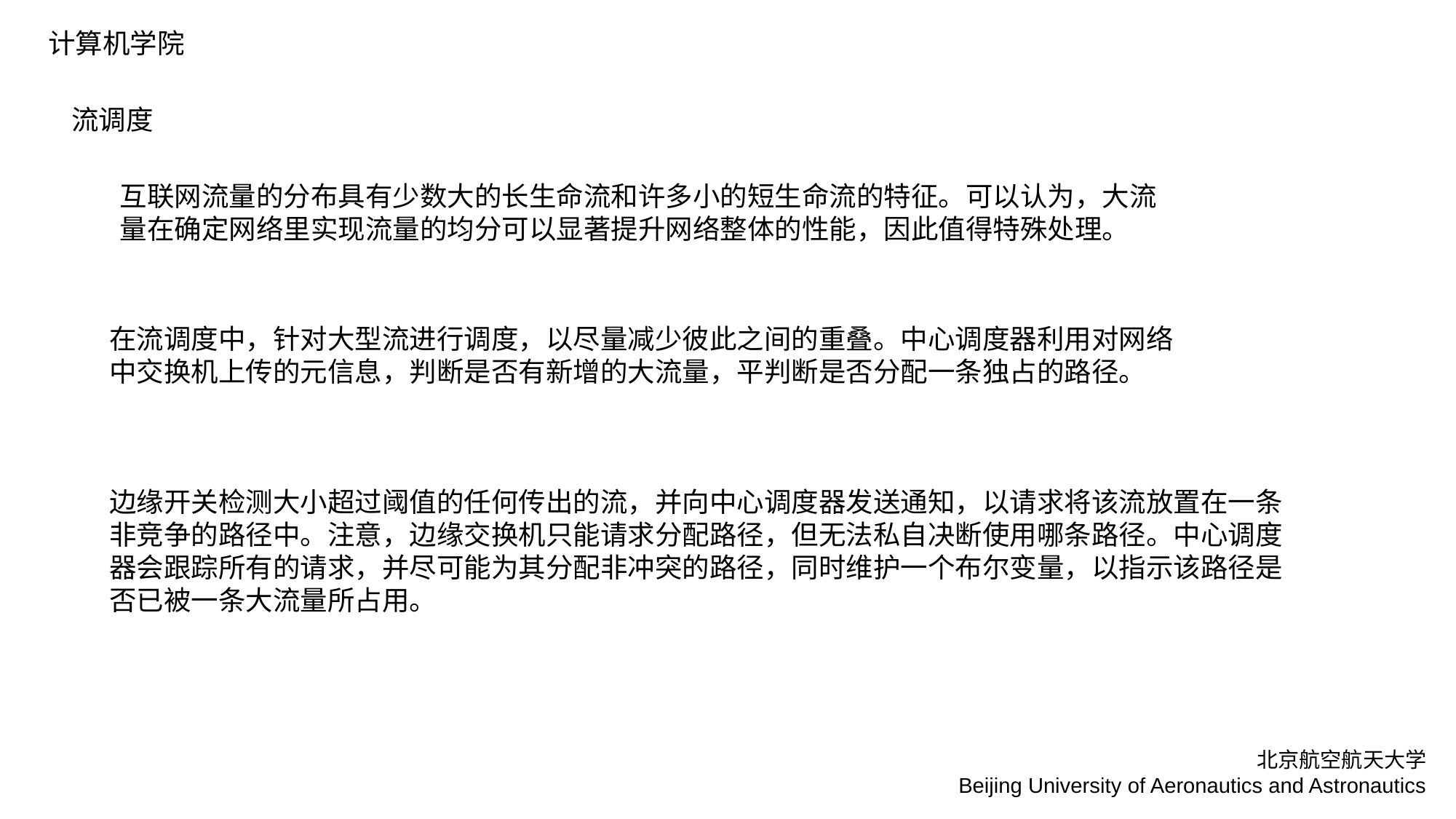

流调度
互联网流量的分布具有少数大的长生命流和许多小的短生命流的特征。可以认为，大流量在确定网络里实现流量的均分可以显著提升网络整体的性能，因此值得特殊处理。
在流调度中，针对大型流进行调度，以尽量减少彼此之间的重叠。中心调度器利用对网络中交换机上传的元信息，判断是否有新增的大流量，平判断是否分配一条独占的路径。
边缘开关检测大小超过阈值的任何传出的流，并向中心调度器发送通知，以请求将该流放置在一条非竞争的路径中。注意，边缘交换机只能请求分配路径，但无法私自决断使用哪条路径。中心调度器会跟踪所有的请求，并尽可能为其分配非冲突的路径，同时维护一个布尔变量，以指示该路径是否已被一条大流量所占用。